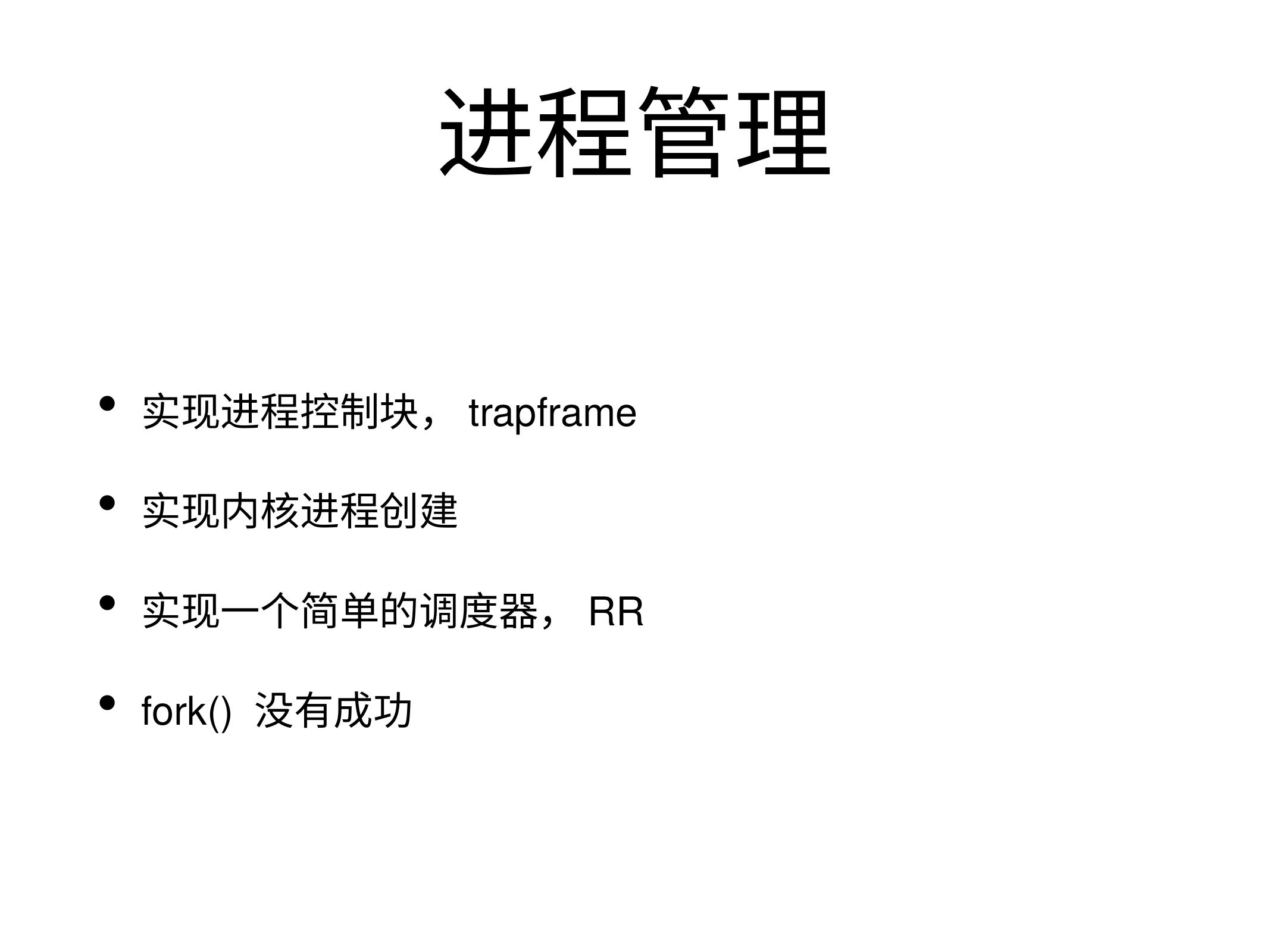

# 进程管理
实现进程控制块，trapframe
实现内核进程创建
实现一个简单的调度器，RR
fork() 没有成功